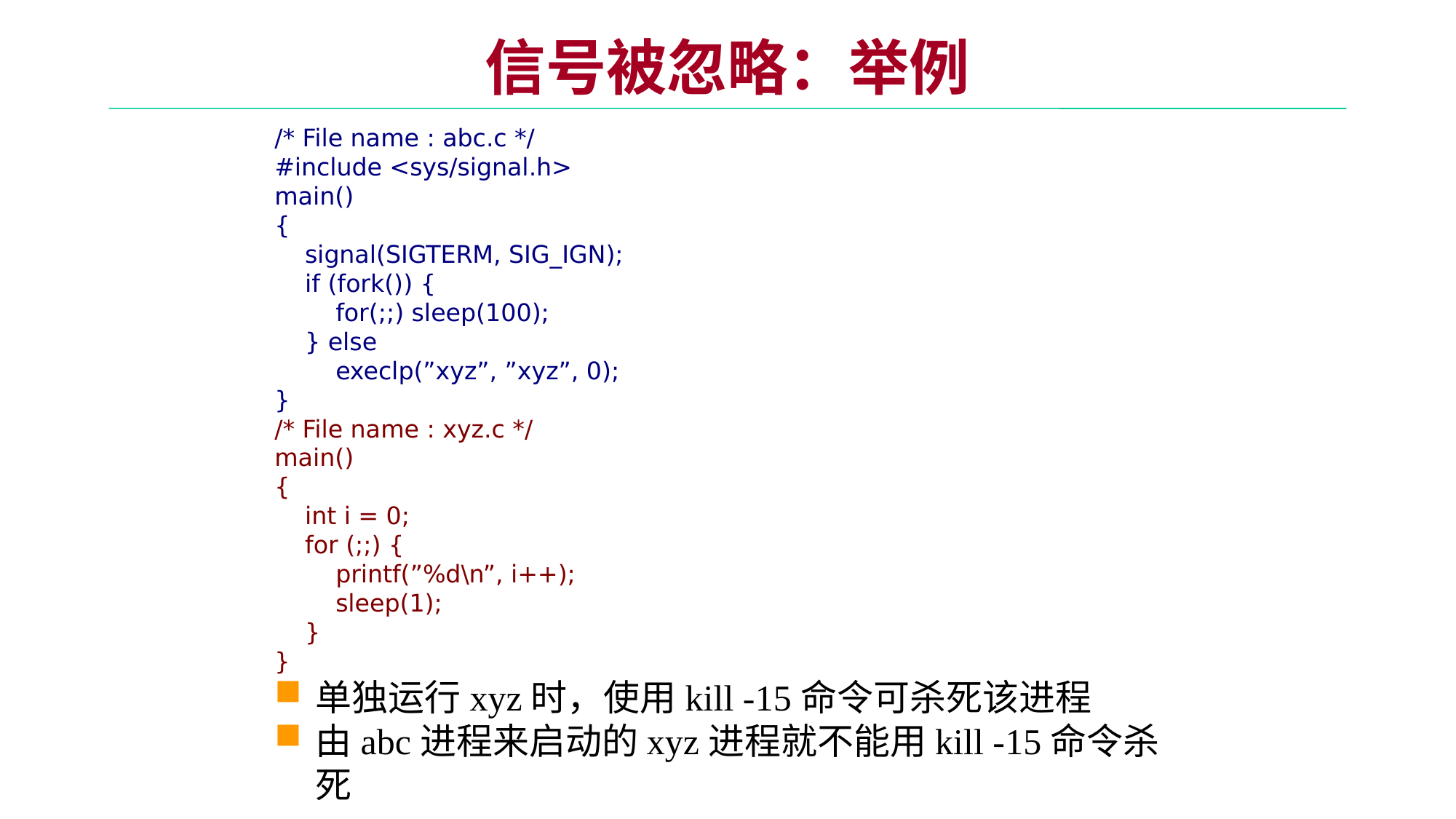

# 信号被忽略：举例
/* File name : abc.c */
#include <sys/signal.h>
main()
{
    signal(SIGTERM, SIG_IGN);
    if (fork()) {
        for(;;) sleep(100);
    } else
        execlp(”xyz”, ”xyz”, 0);
}
/* File name : xyz.c */
main()
{
    int i = 0;
    for (;;) {
        printf(”%d\n”, i++);
        sleep(1);
    }
}
单独运行xyz时，使用kill -15命令可杀死该进程
由abc进程来启动的xyz进程就不能用kill -15命令杀死